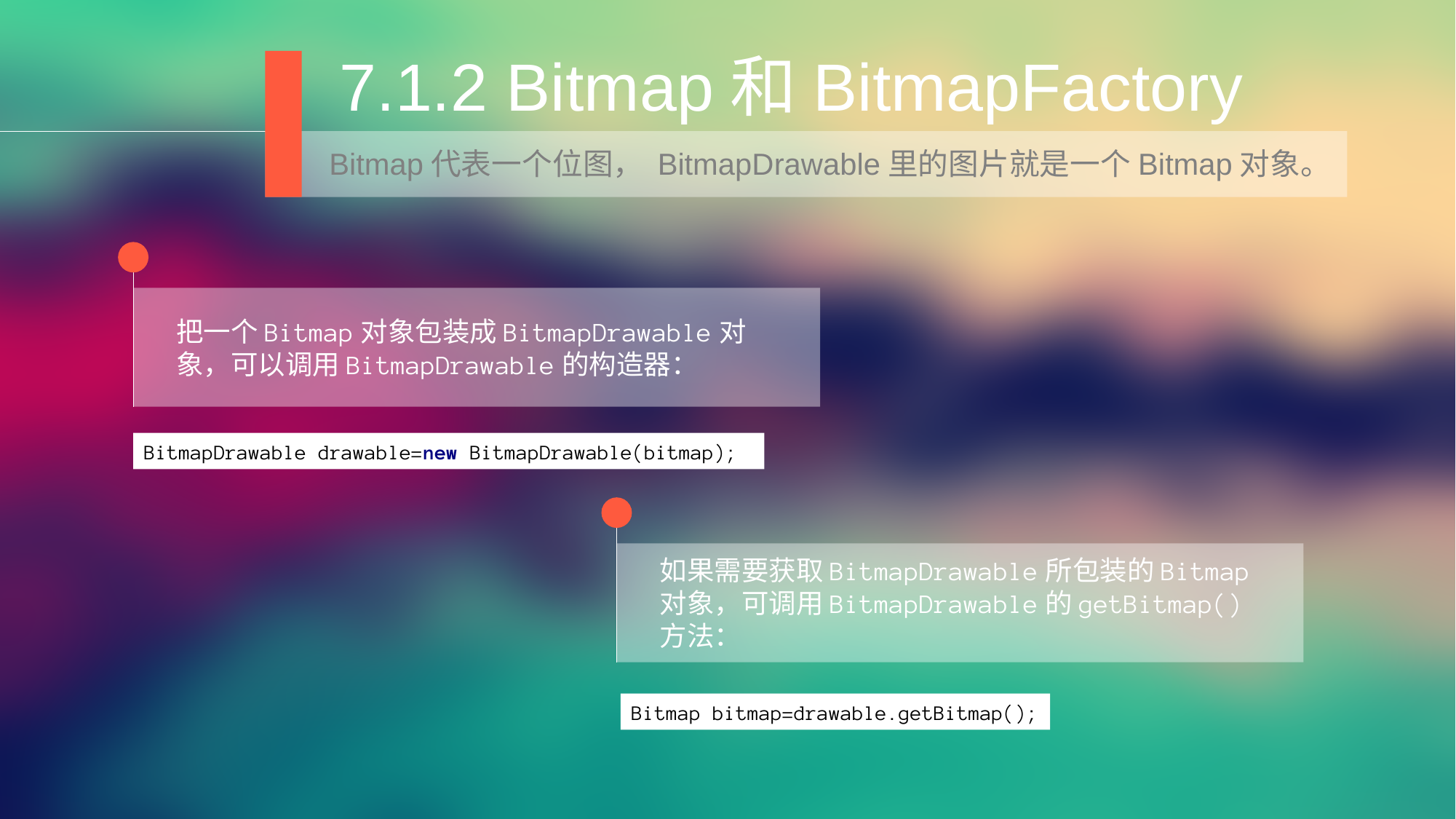

7.1.2 Bitmap和BitmapFactory

Bitmap代表一个位图， BitmapDrawable里的图片就是一个Bitmap对象。

把一个Bitmap对象包装成BitmapDrawable对象，可以调用BitmapDrawable的构造器：
BitmapDrawable drawable=new BitmapDrawable(bitmap);

如果需要获取BitmapDrawable所包装的Bitmap对象，可调用BitmapDrawable的getBitmap()方法：
Bitmap bitmap=drawable.getBitmap();